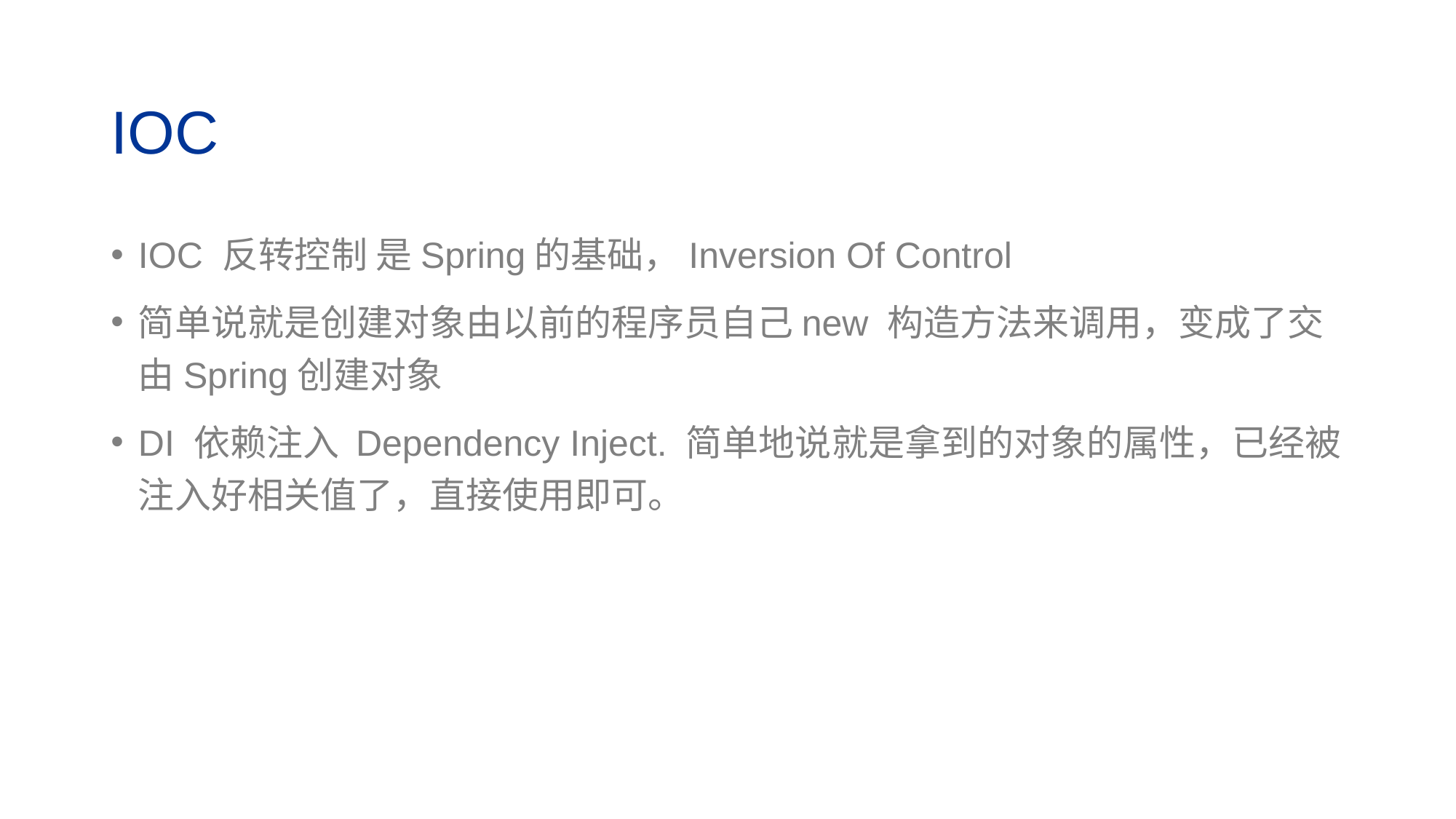

# IOC
IOC 反转控制 是Spring的基础，Inversion Of Control
简单说就是创建对象由以前的程序员自己new 构造方法来调用，变成了交由Spring创建对象
DI 依赖注入 Dependency Inject. 简单地说就是拿到的对象的属性，已经被注入好相关值了，直接使用即可。